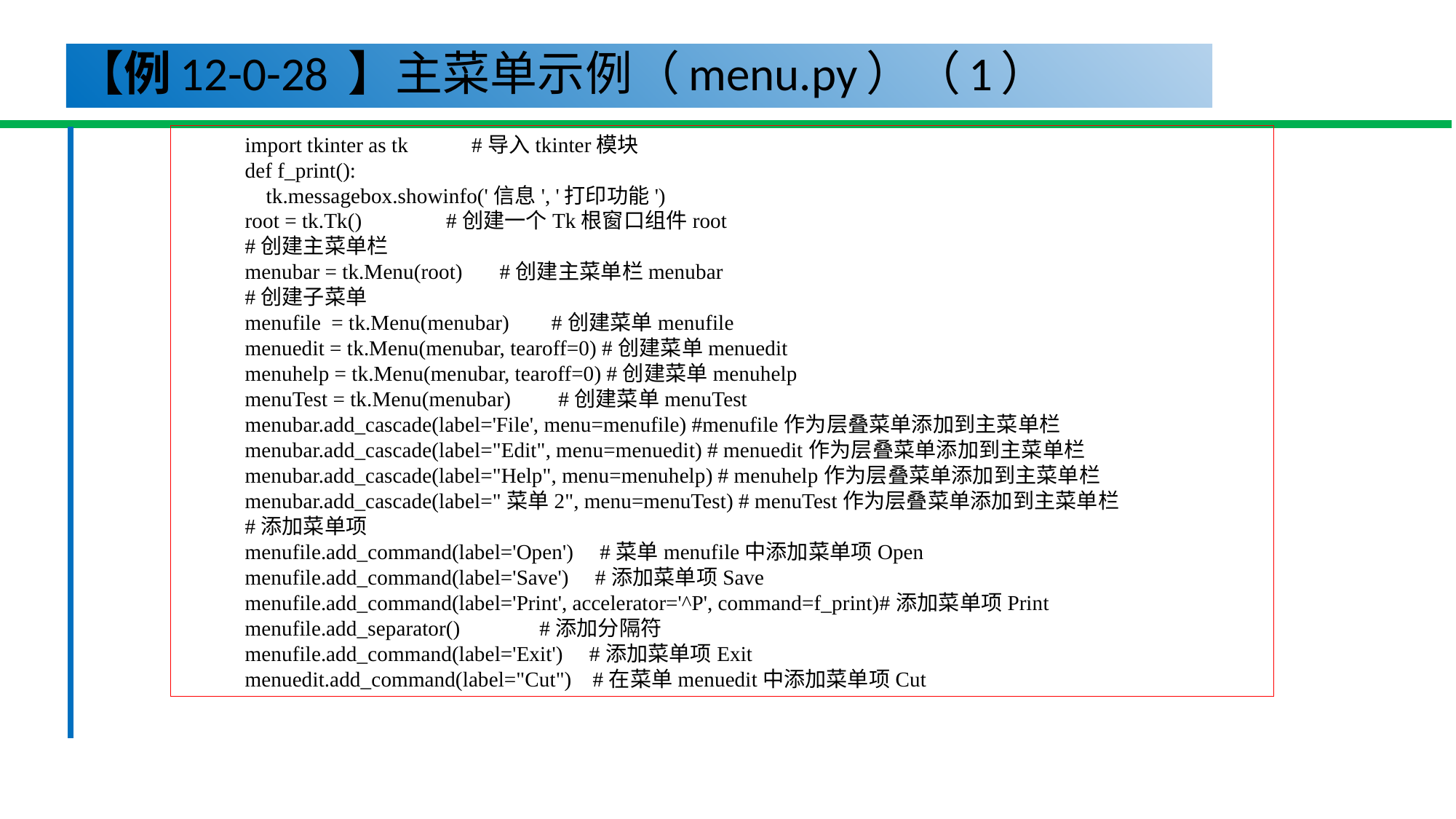

# 【例12-0-28 】主菜单示例（menu.py）（1）
import tkinter as tk            #导入tkinter模块
def f_print():
    tk.messagebox.showinfo('信息', '打印功能')
root = tk.Tk()                #创建一个Tk根窗口组件root
#创建主菜单栏
menubar = tk.Menu(root)       #创建主菜单栏menubar
#创建子菜单
menufile  = tk.Menu(menubar)        #创建菜单menufile
menuedit = tk.Menu(menubar, tearoff=0) #创建菜单menuedit
menuhelp = tk.Menu(menubar, tearoff=0) #创建菜单menuhelp
menuTest = tk.Menu(menubar)         #创建菜单menuTest
menubar.add_cascade(label='File', menu=menufile) #menufile作为层叠菜单添加到主菜单栏
menubar.add_cascade(label="Edit", menu=menuedit) # menuedit作为层叠菜单添加到主菜单栏
menubar.add_cascade(label="Help", menu=menuhelp) # menuhelp作为层叠菜单添加到主菜单栏
menubar.add_cascade(label="菜单2", menu=menuTest) # menuTest作为层叠菜单添加到主菜单栏
#添加菜单项
menufile.add_command(label='Open')     #菜单menufile中添加菜单项Open
menufile.add_command(label='Save')     #添加菜单项Save
menufile.add_command(label='Print', accelerator='^P', command=f_print)#添加菜单项Print
menufile.add_separator()               #添加分隔符
menufile.add_command(label='Exit')     #添加菜单项Exit
menuedit.add_command(label="Cut")    #在菜单menuedit中添加菜单项Cut